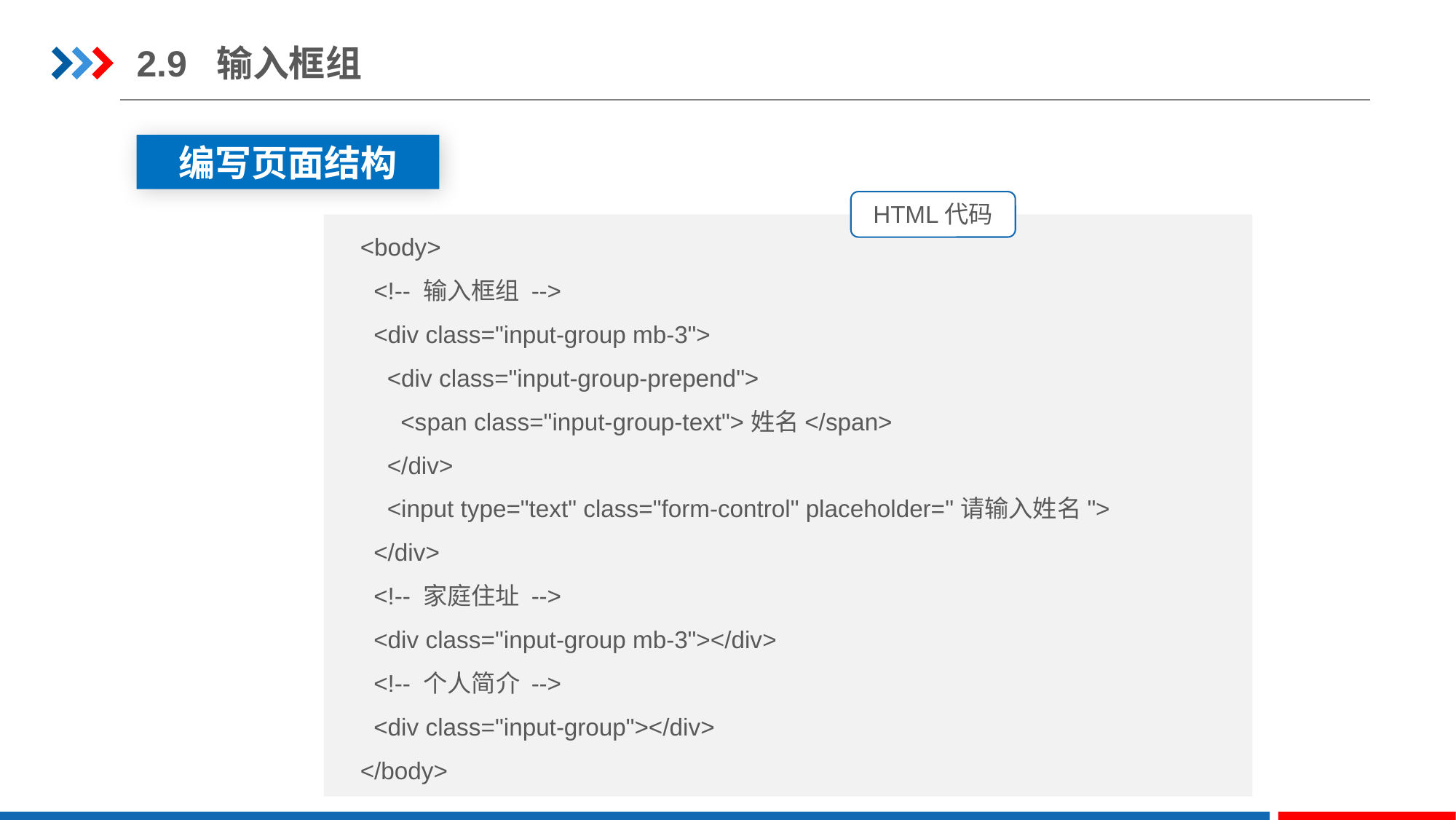

2.9  输入框组
编写页面结构
HTML代码
<body>
  <!-- 输入框组 -->
  <div class="input-group mb-3">
    <div class="input-group-prepend">
      <span class="input-group-text">姓名</span>
    </div>
    <input type="text" class="form-control" placeholder="请输入姓名">
  </div>
  <!-- 家庭住址 -->
  <div class="input-group mb-3"></div>
  <!-- 个人简介 -->
  <div class="input-group"></div>
</body>